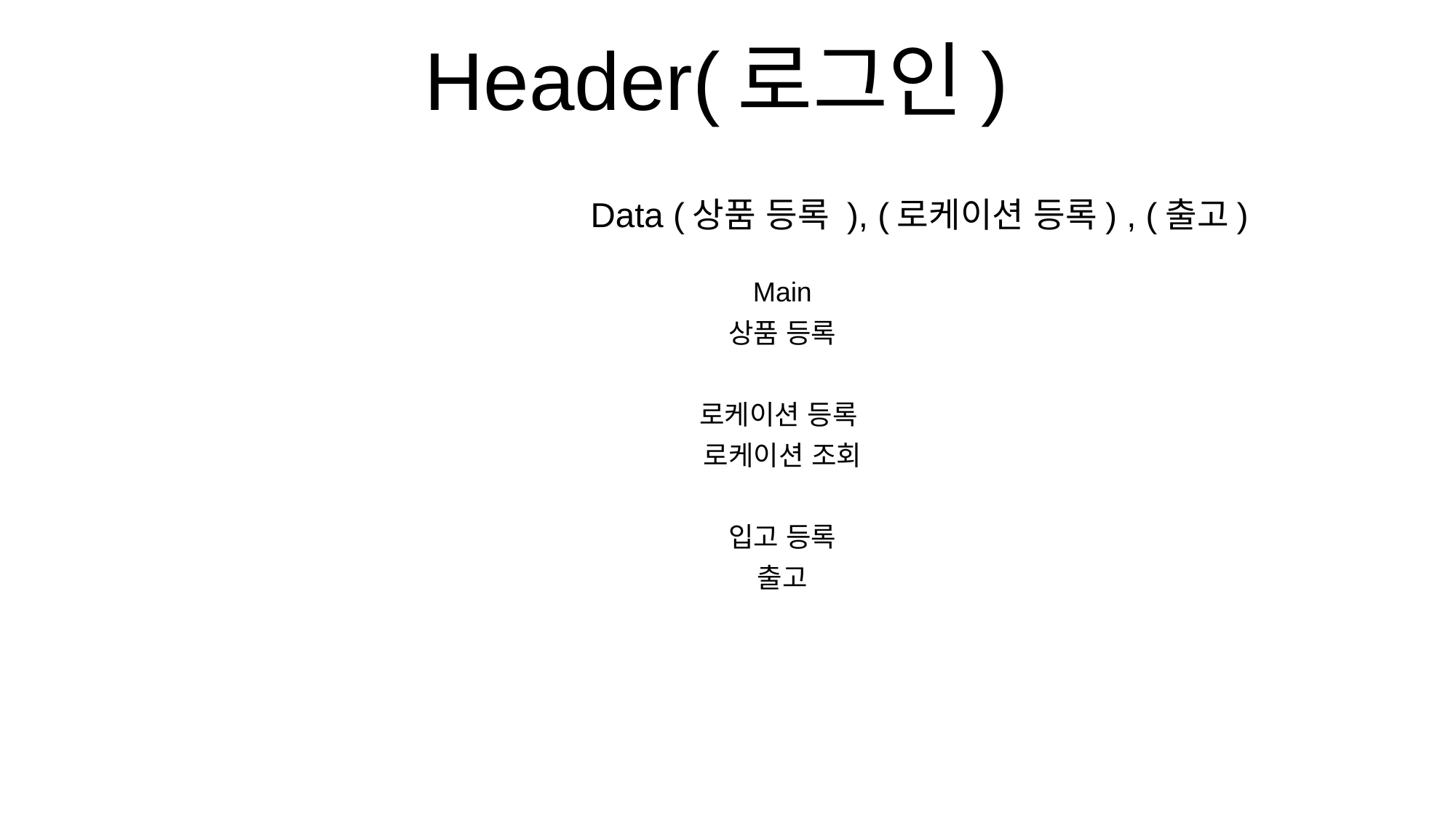

# Header(로그인)
Data (상품 등록 ), (로케이션 등록) , (출고)
Main
상품 등록

로케이션 등록
로케이션 조회

입고 등록
출고